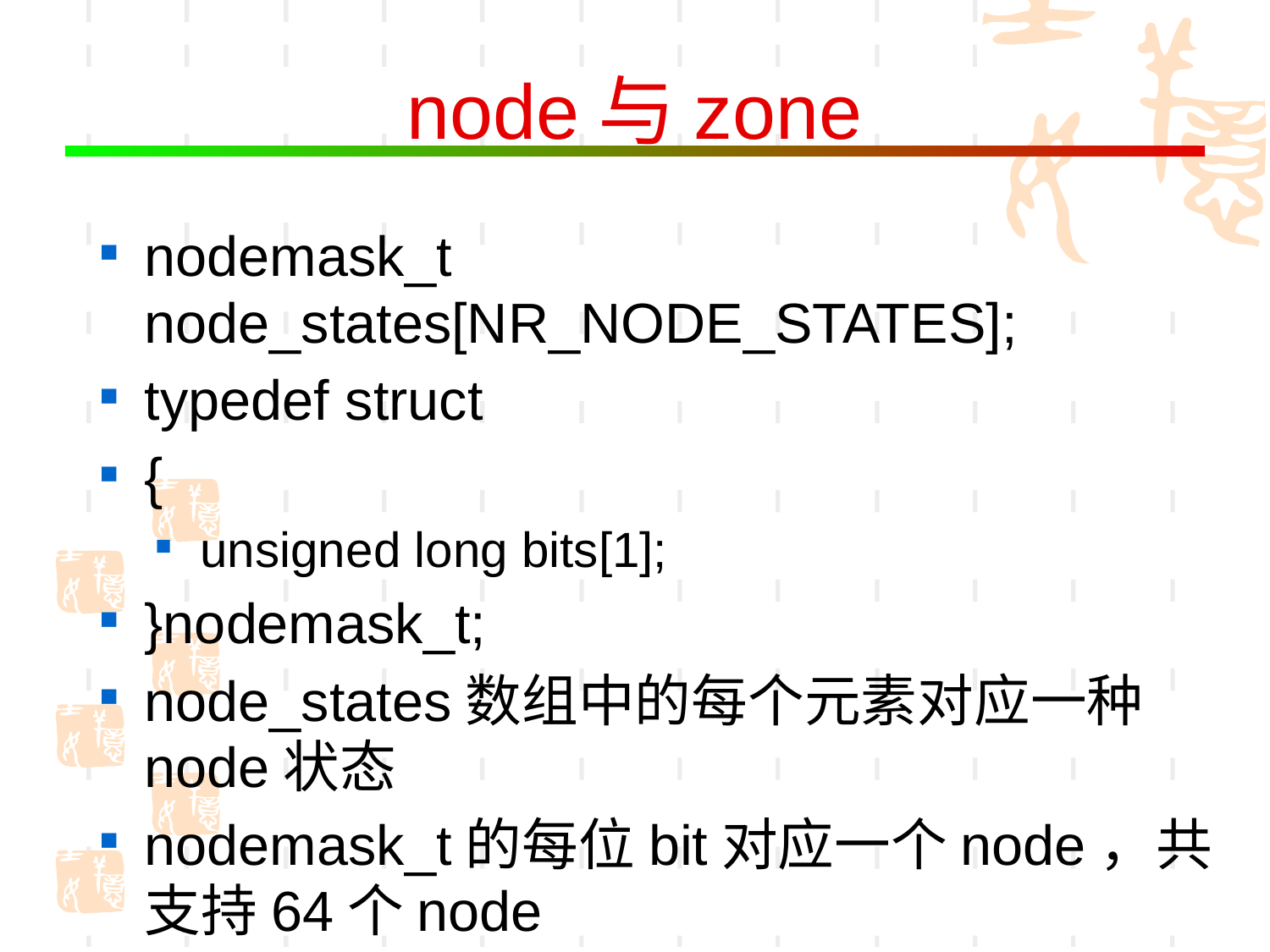

# node与zone
nodemask_t node_states[NR_NODE_STATES];
typedef struct
{
unsigned long bits[1];
}nodemask_t;
node_states数组中的每个元素对应一种node状态
nodemask_t的每位bit对应一个node，共支持64个node